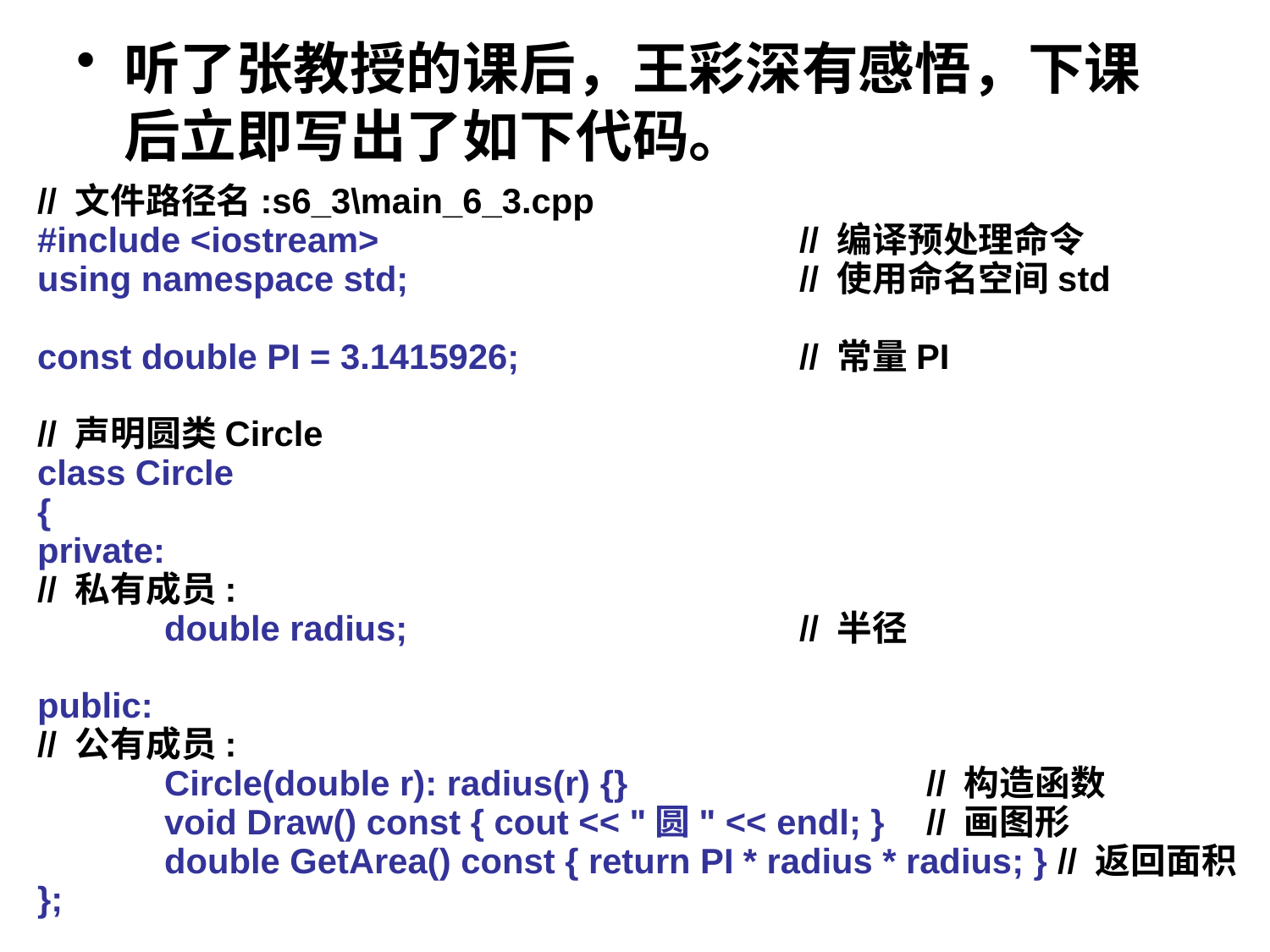

听了张教授的课后，王彩深有感悟，下课后立即写出了如下代码。
// 文件路径名:s6_3\main_6_3.cpp
#include <iostream>               			// 编译预处理命令
using namespace std;				// 使用命名空间std

const double PI = 3.1415926;			// 常量PI

// 声明圆类Circle
class Circle
{
private:
// 私有成员:
	double radius;				// 半径

public:
// 公有成员:
	Circle(double r): radius(r) {}			// 构造函数
	void Draw() const { cout << "圆" << endl; }	// 画图形
	double GetArea() const { return PI * radius * radius; } // 返回面积
};